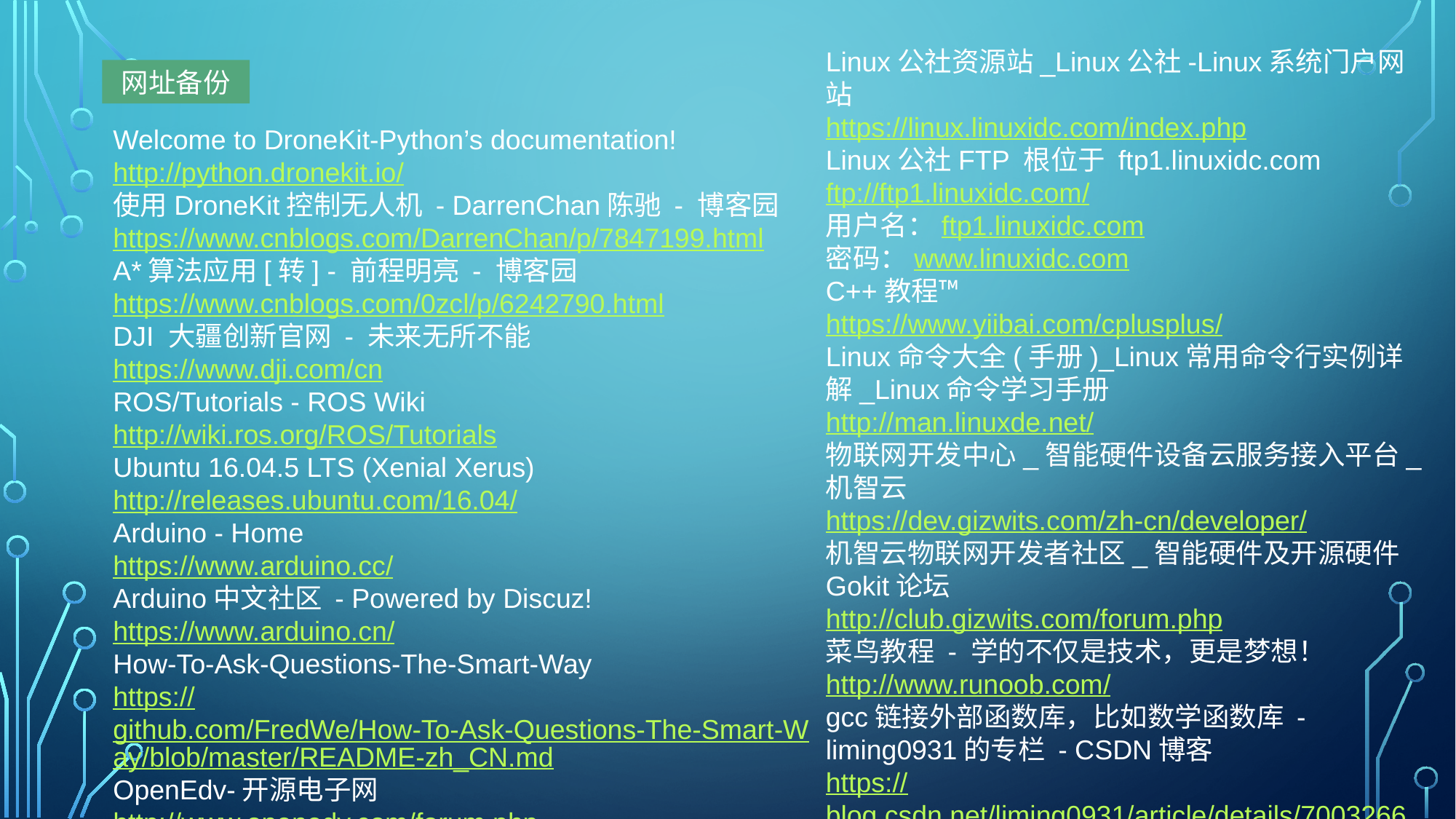

Linux公社资源站_Linux公社-Linux系统门户网站
https://linux.linuxidc.com/index.php
Linux公社FTP 根位于 ftp1.linuxidc.com
ftp://ftp1.linuxidc.com/
用户名：ftp1.linuxidc.com
密码：www.linuxidc.com
C++教程™
https://www.yiibai.com/cplusplus/
Linux命令大全(手册)_Linux常用命令行实例详解_Linux命令学习手册
http://man.linuxde.net/
物联网开发中心_智能硬件设备云服务接入平台_机智云
https://dev.gizwits.com/zh-cn/developer/
机智云物联网开发者社区_智能硬件及开源硬件Gokit论坛
http://club.gizwits.com/forum.php
菜鸟教程 - 学的不仅是技术，更是梦想！
http://www.runoob.com/
gcc链接外部函数库，比如数学函数库 - liming0931的专栏 - CSDN博客
https://blog.csdn.net/liming0931/article/details/7003266
网址备份
Welcome to DroneKit-Python’s documentation!
http://python.dronekit.io/
使用DroneKit控制无人机 - DarrenChan陈驰 - 博客园
https://www.cnblogs.com/DarrenChan/p/7847199.html
A*算法应用[转] - 前程明亮 - 博客园
https://www.cnblogs.com/0zcl/p/6242790.html
DJI 大疆创新官网 - 未来无所不能
https://www.dji.com/cn
ROS/Tutorials - ROS Wiki
http://wiki.ros.org/ROS/Tutorials
Ubuntu 16.04.5 LTS (Xenial Xerus)
http://releases.ubuntu.com/16.04/
Arduino - Home
https://www.arduino.cc/
Arduino中文社区 - Powered by Discuz!
https://www.arduino.cn/
How-To-Ask-Questions-The-Smart-Way
https://github.com/FredWe/How-To-Ask-Questions-The-Smart-Way/blob/master/README-zh_CN.md
OpenEdv-开源电子网
http://www.openedv.com/forum.php